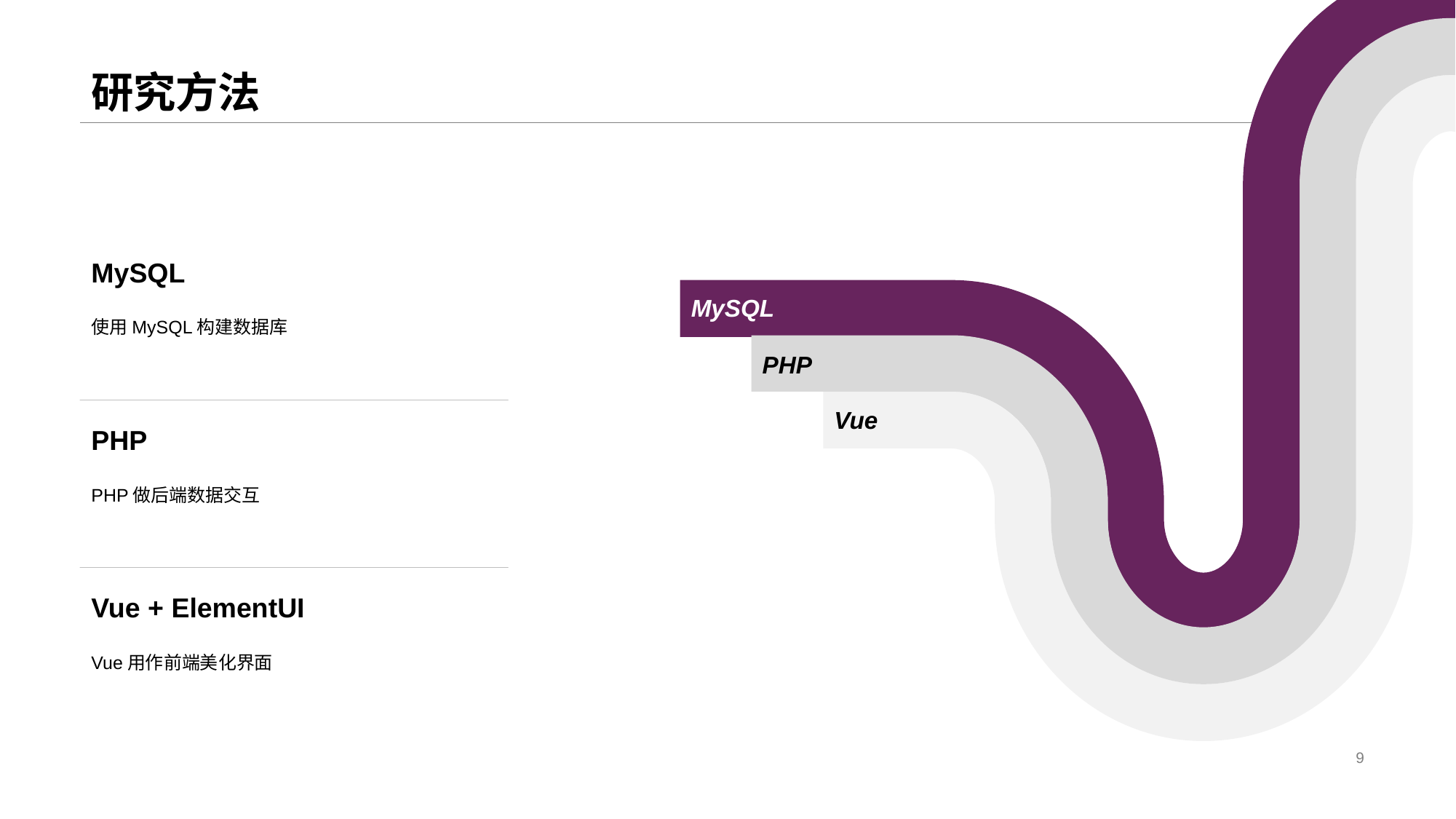

MySQL
使用MySQL构建数据库
MySQL
PHP
Vue
PHP
PHP做后端数据交互
Vue + ElementUI
Vue用作前端美化界面
# 研究方法
9